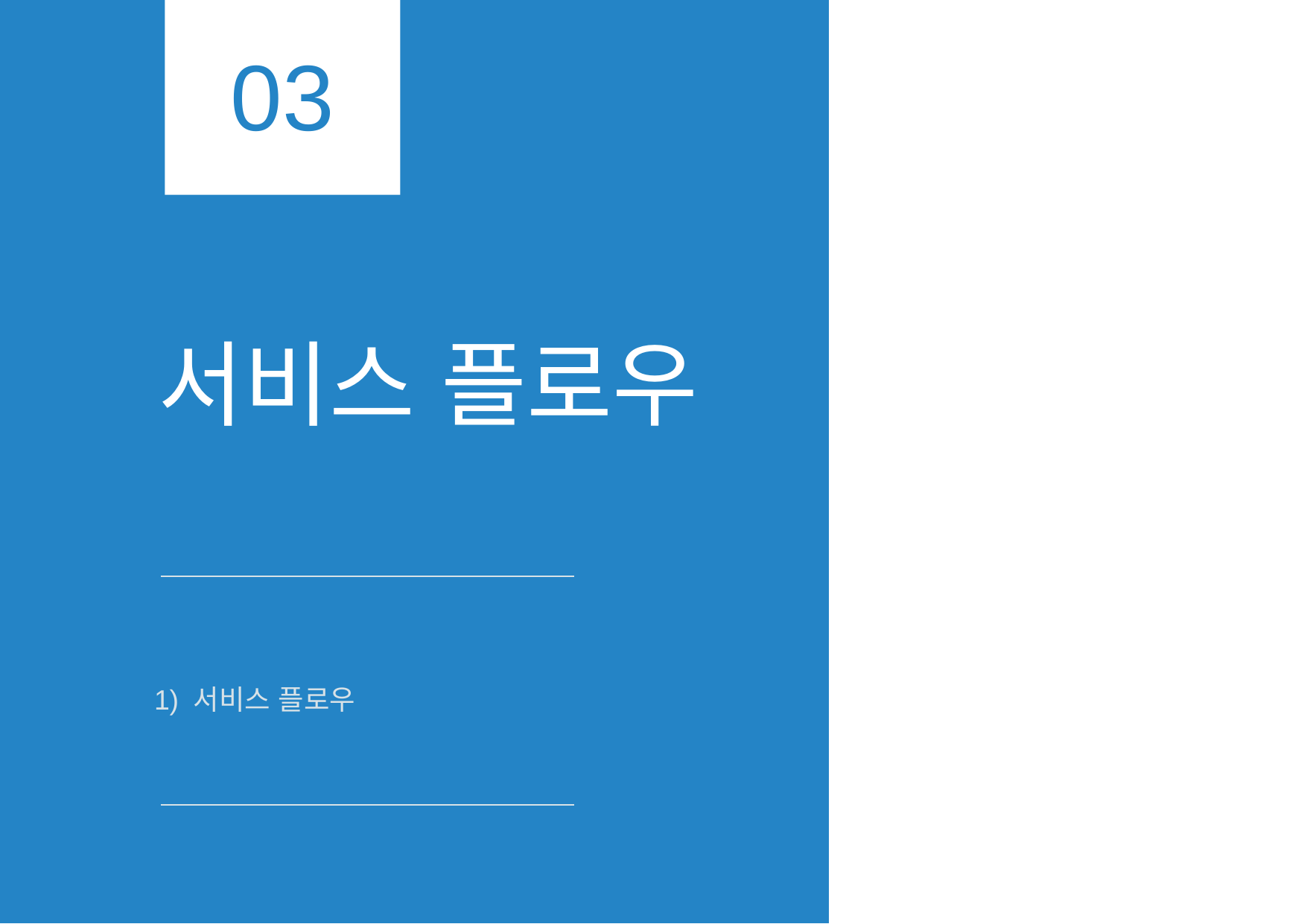

03
# 서비스 플로우
1) 서비스 플로우